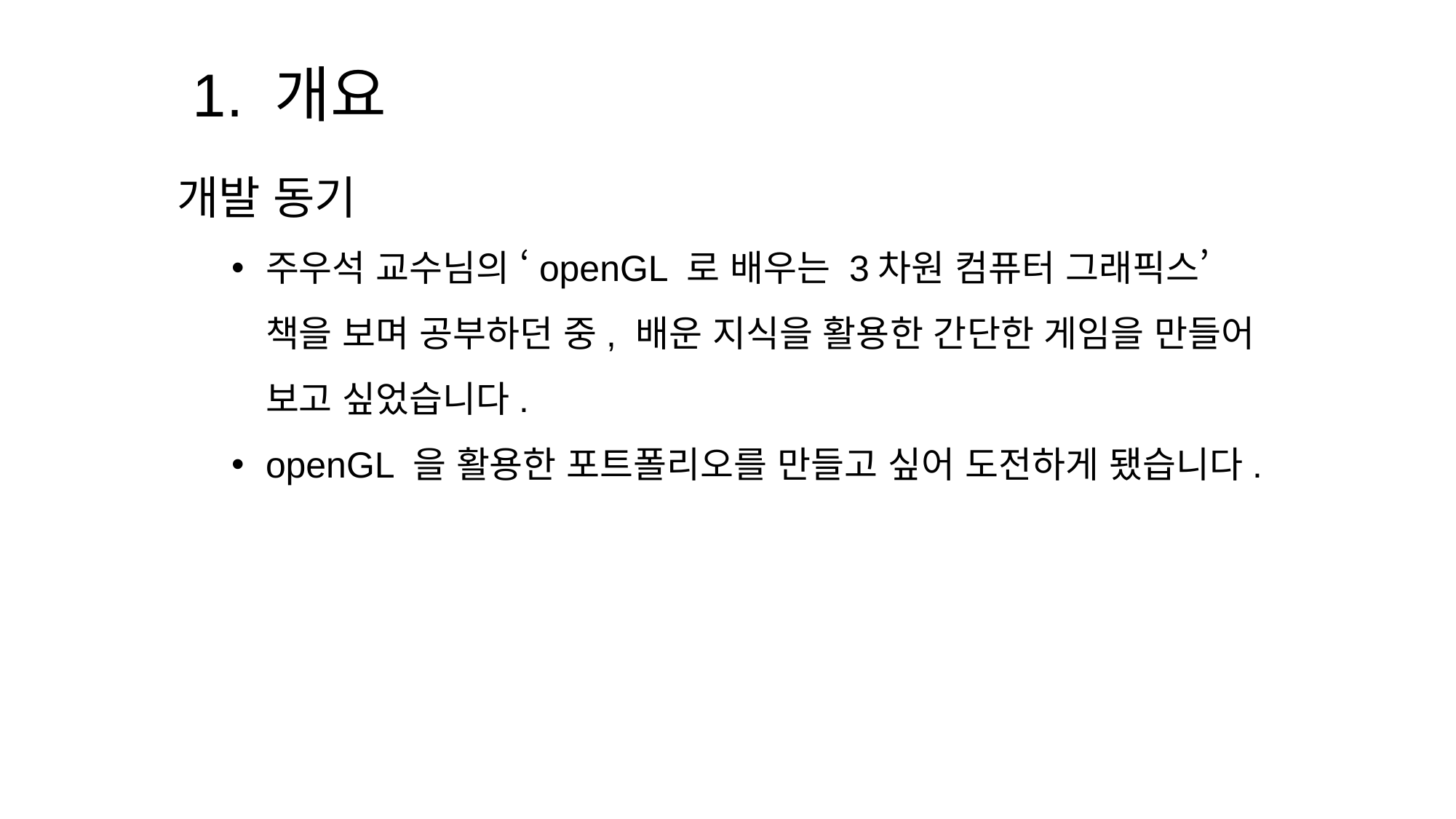

1. 개요
개발 동기
주우석 교수님의 ‘openGL 로 배우는 3차원 컴퓨터 그래픽스’ 책을 보며 공부하던 중, 배운 지식을 활용한 간단한 게임을 만들어 보고 싶었습니다.
openGL 을 활용한 포트폴리오를 만들고 싶어 도전하게 됐습니다.